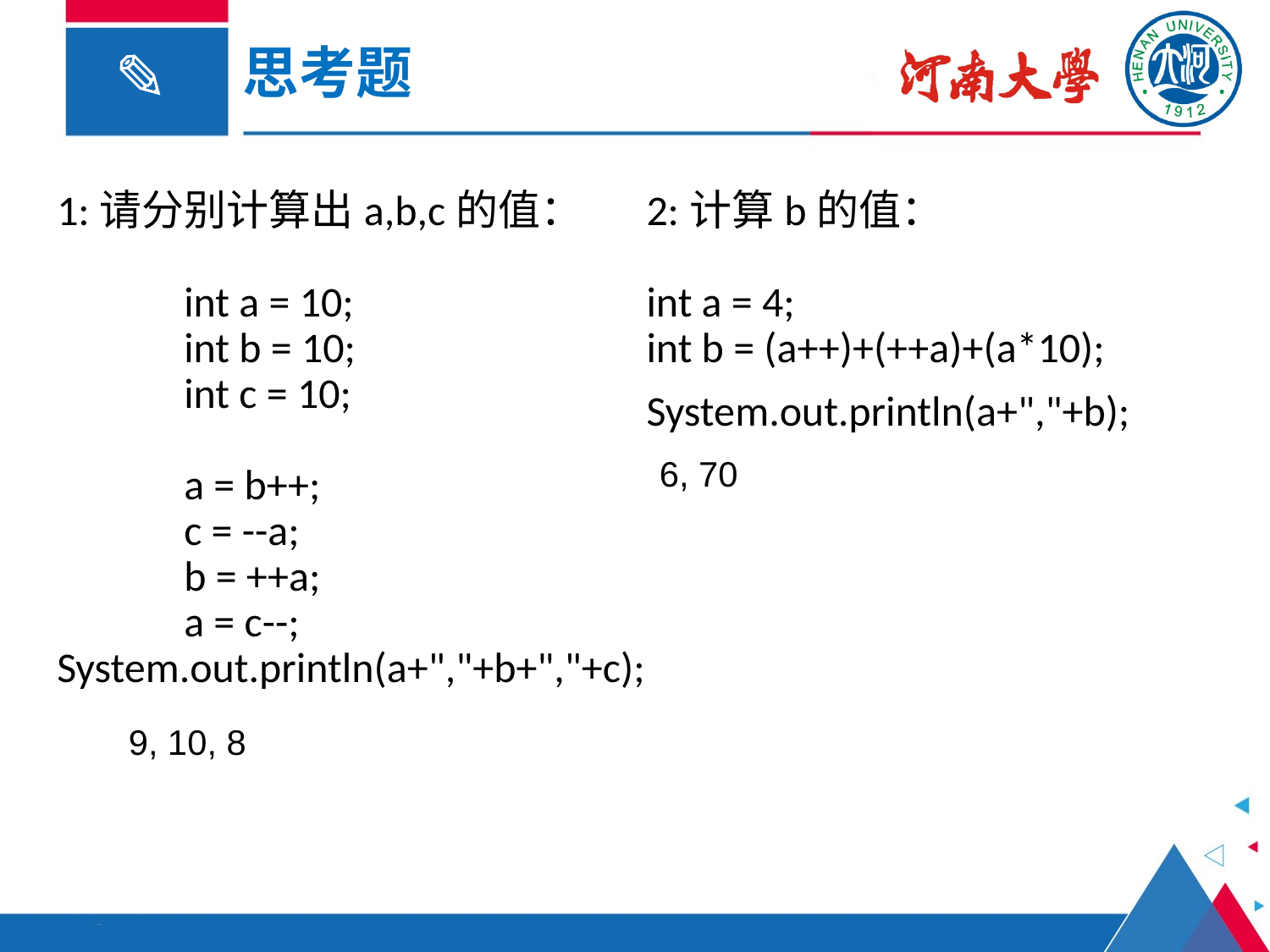

# 思考题
1:请分别计算出a,b,c的值：

	int a = 10;
	int b = 10;
	int c = 10;

	a = b++;
	c = --a;
	b = ++a;
	a = c--;
System.out.println(a+","+b+","+c);

2:计算b的值：

int a = 4;
int b = (a++)+(++a)+(a*10);
System.out.println(a+","+b);
6, 70
9, 10, 8